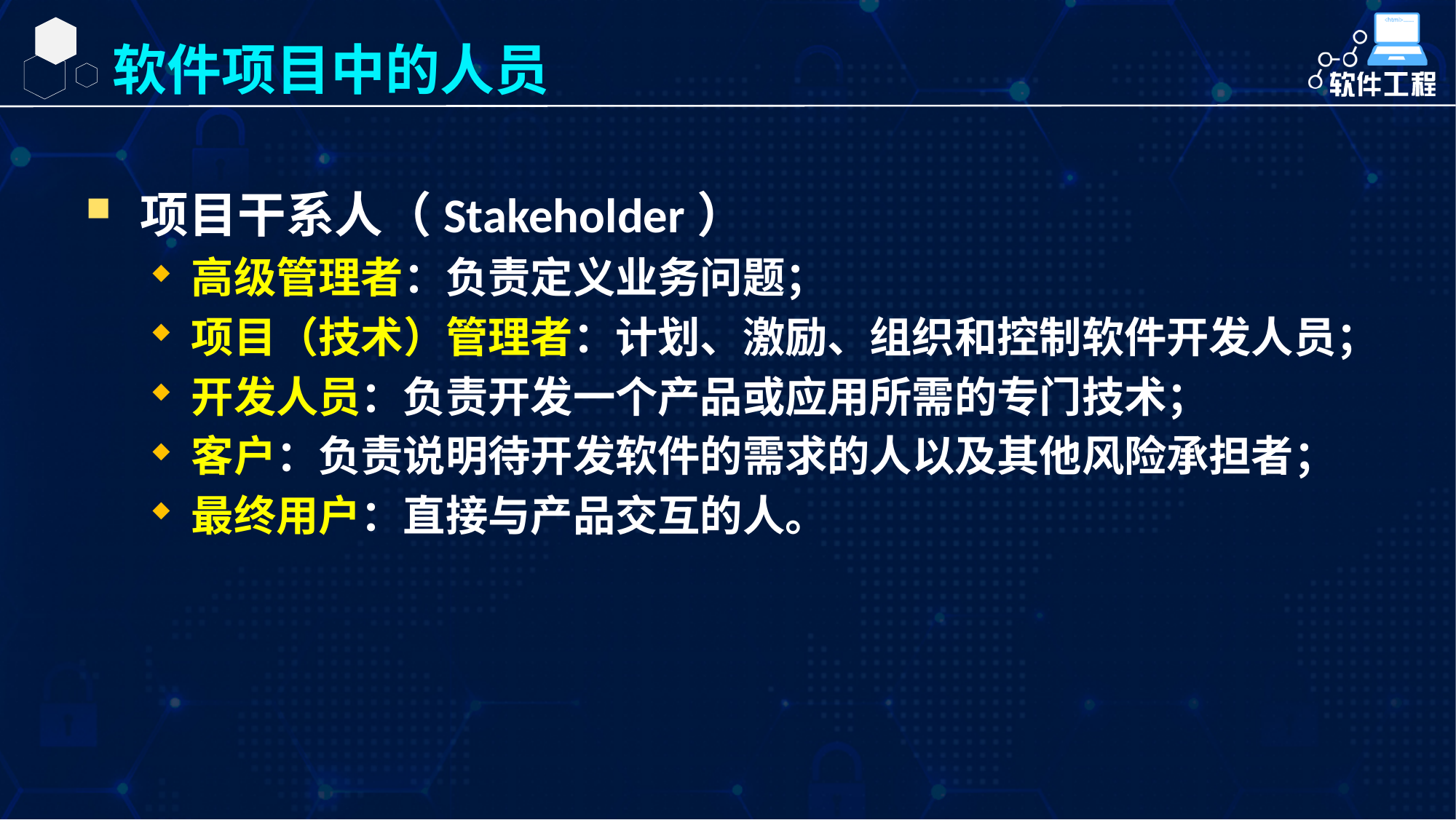

# 软件项目中的人员
项目干系人（Stakeholder）
高级管理者：负责定义业务问题；
项目（技术）管理者：计划、激励、组织和控制软件开发人员；
开发人员：负责开发一个产品或应用所需的专门技术；
客户：负责说明待开发软件的需求的人以及其他风险承担者；
最终用户：直接与产品交互的人。